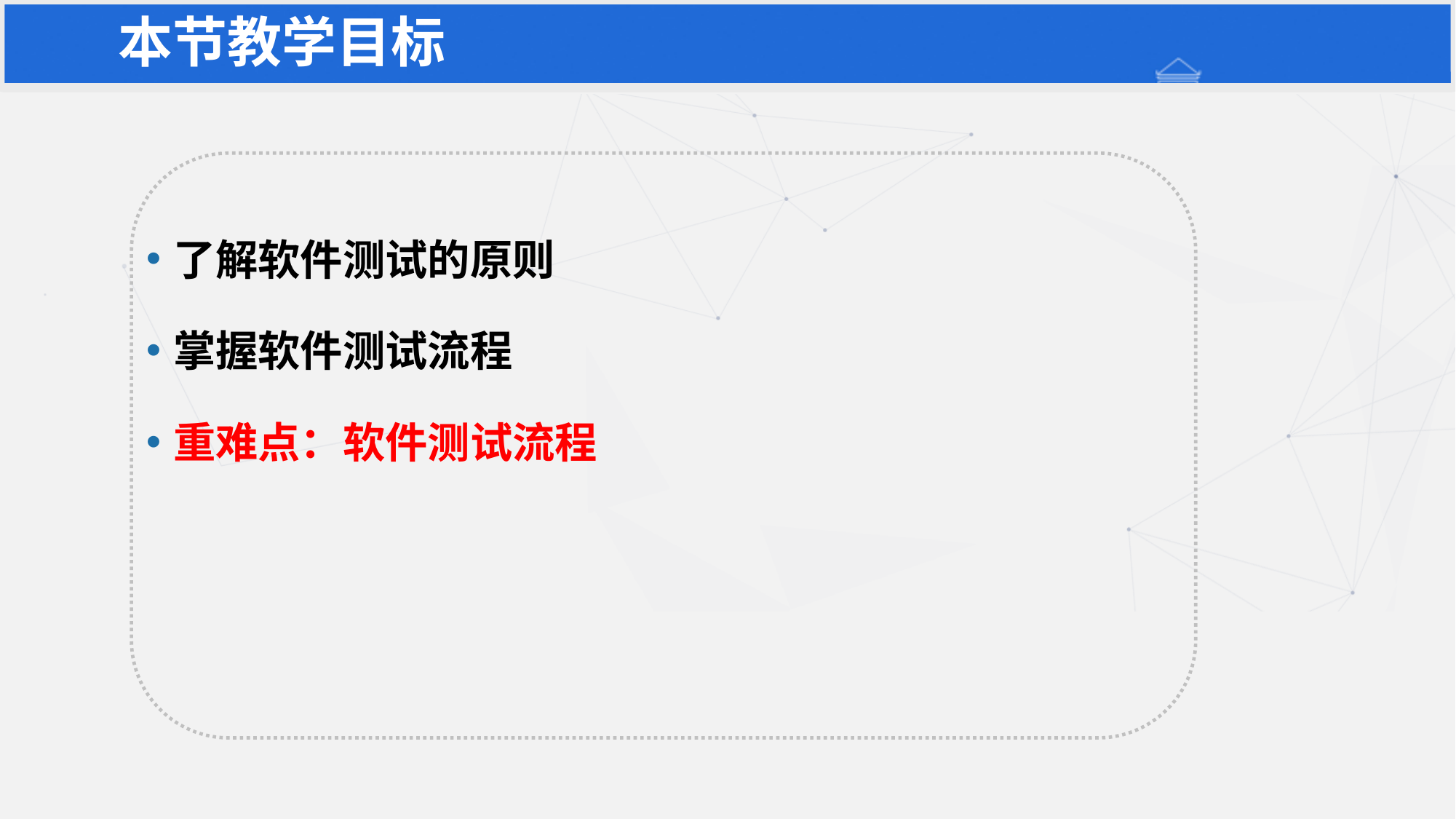

# 本节教学目标

了解软件测试的原则
掌握软件测试流程
重难点：软件测试流程